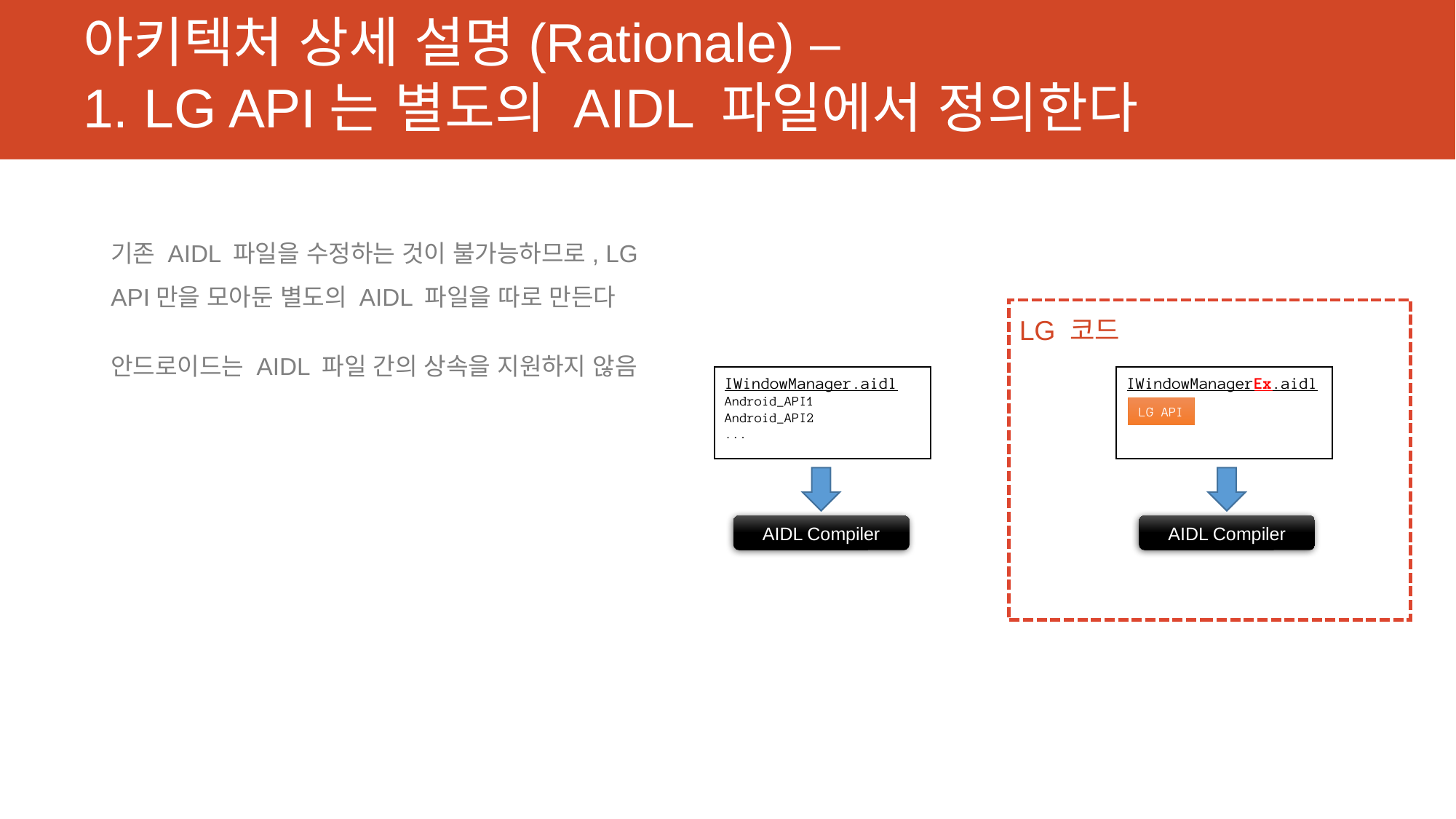

# 아키텍처 상세 설명(Rationale) – 1. LG API는 별도의 AIDL 파일에서 정의한다
기존 AIDL 파일을 수정하는 것이 불가능하므로, LG API만을 모아둔 별도의 AIDL 파일을 따로 만든다
안드로이드는 AIDL 파일 간의 상속을 지원하지 않음

LG 코드
IWindowManager.aidl
Android_API1
Android_API2
...
IWindowManagerEx.aidl
LG API

AIDL Compiler
AIDL Compiler